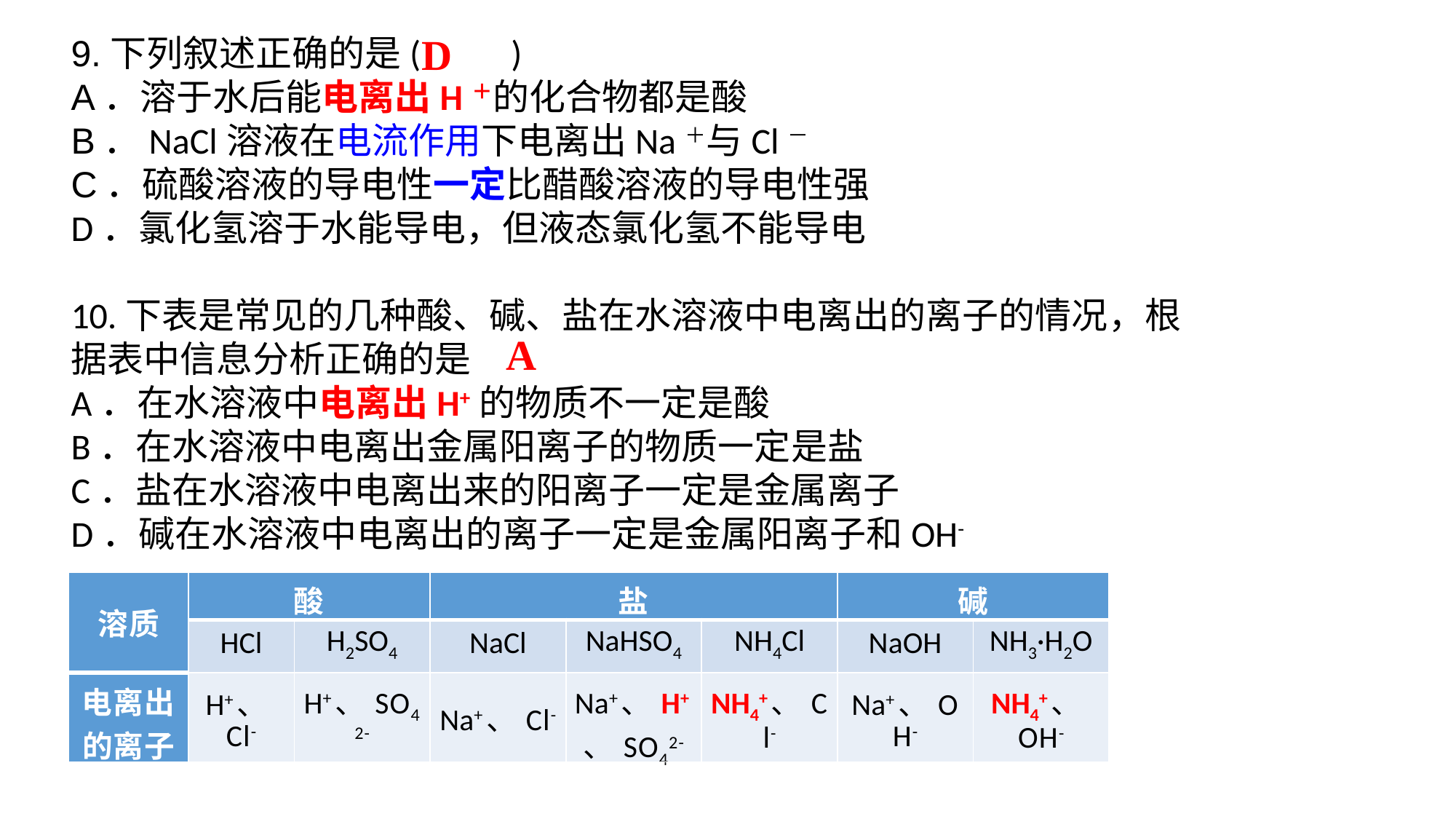

9.下列叙述正确的是(　　)
A．溶于水后能电离出H＋的化合物都是酸
B．NaCl溶液在电流作用下电离出Na＋与Cl－
C．硫酸溶液的导电性一定比醋酸溶液的导电性强
D．氯化氢溶于水能导电，但液态氯化氢不能导电

10.下表是常见的几种酸、碱、盐在水溶液中电离出的离子的情况，根据表中信息分析正确的是
A．在水溶液中电离出H+的物质不一定是酸
B．在水溶液中电离出金属阳离子的物质一定是盐
C．盐在水溶液中电离出来的阳离子一定是金属离子
D．碱在水溶液中电离出的离子一定是金属阳离子和OH-
D
A
| 溶质 | 酸 |  | 盐 |  |  | 碱 |  |
| --- | --- | --- | --- | --- | --- | --- | --- |
|  | HCl | H2SO4 | NaCl | NaHSO4 | NH4Cl | NaOH | NH3·H2O |
| 电离出的离子 | H+、Cl- | H+、SO42- | Na+、Cl- | Na+、H+、SO42- | NH4+、Cl- | Na+、OH- | NH4+、OH- |